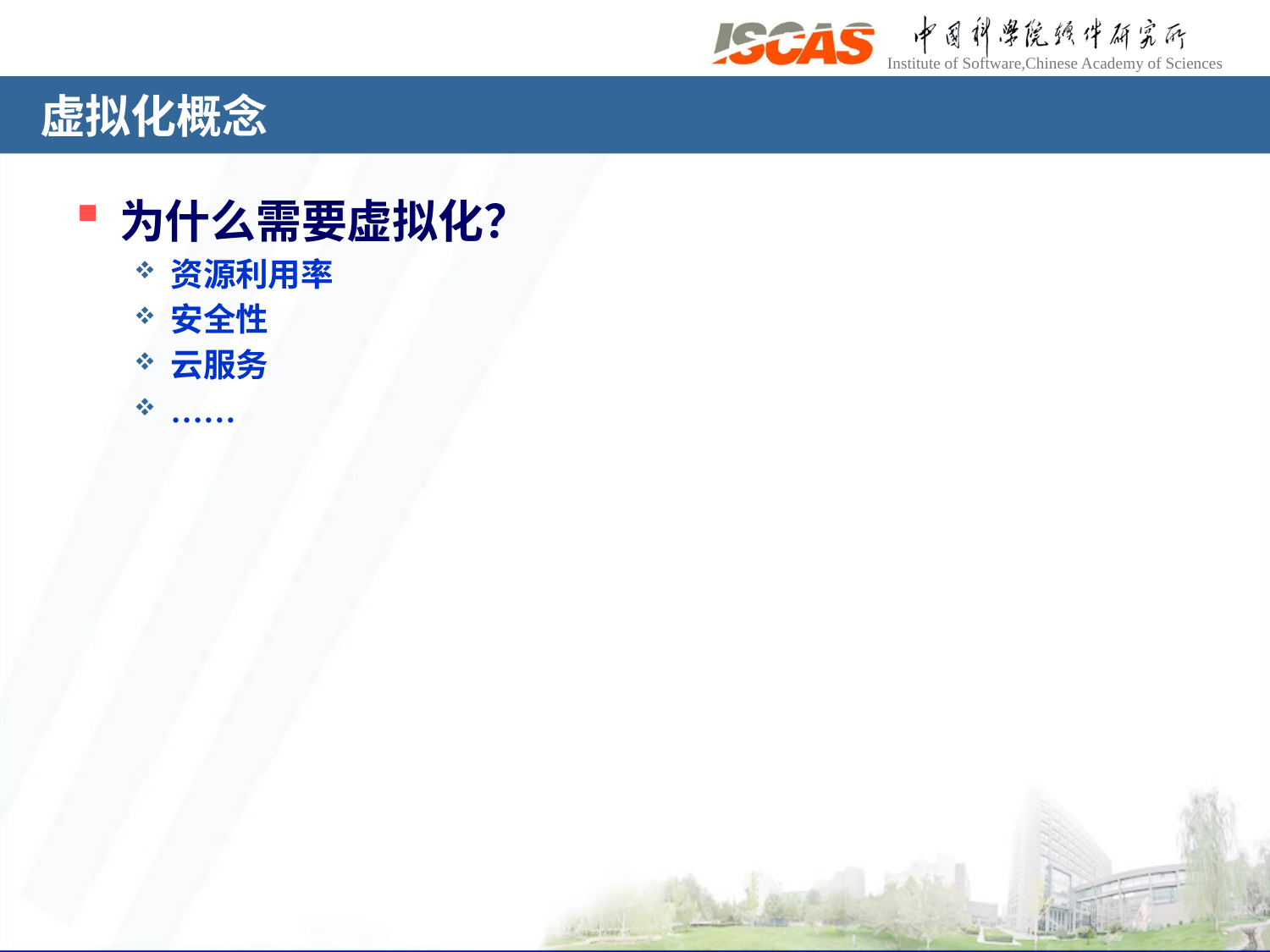

# 虚拟化概念
为什么需要虚拟化？
资源利用率
安全性
云服务
……